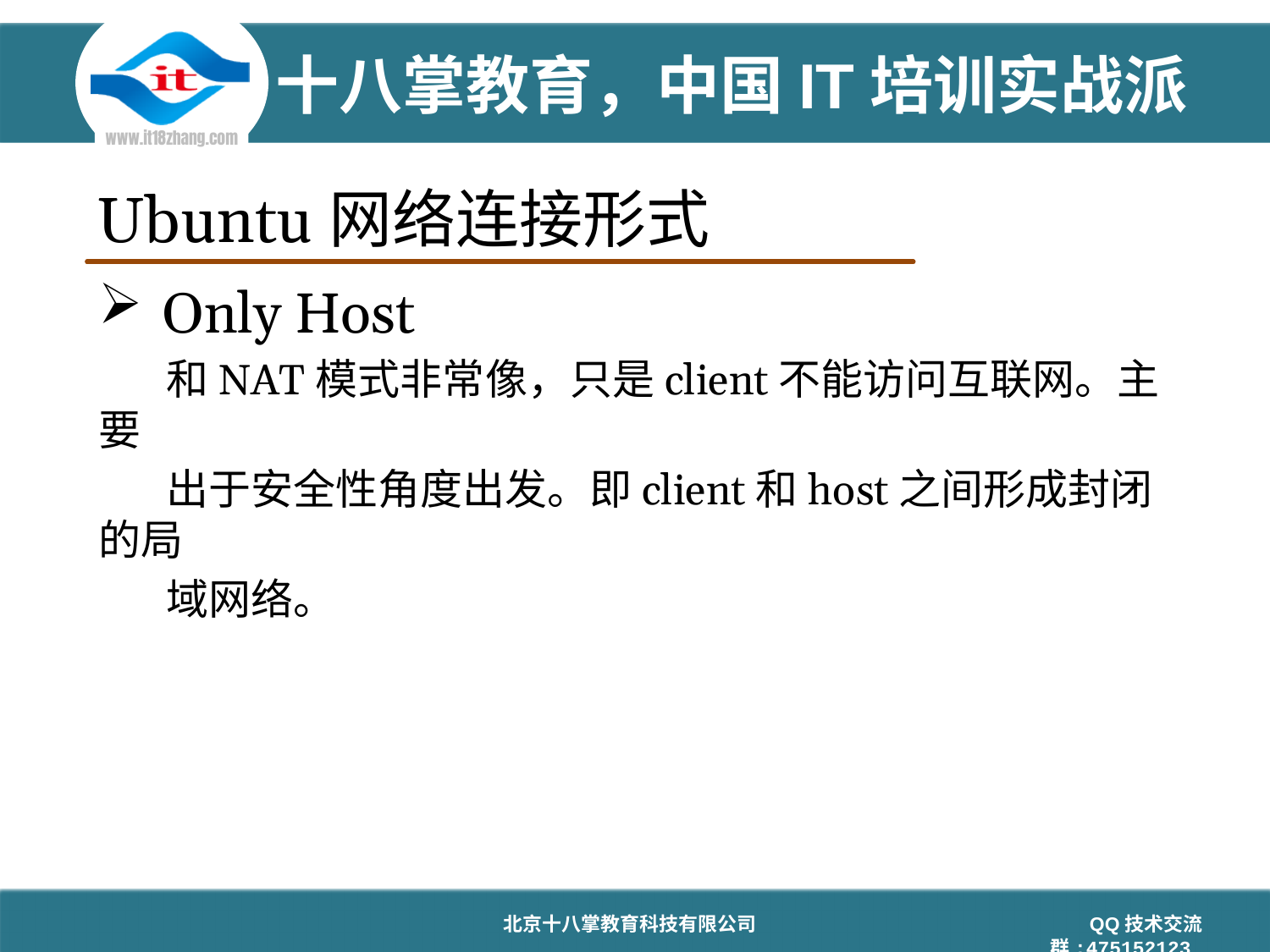

# Ubuntu网络连接形式
Only Host
      和NAT模式非常像，只是client不能访问互联网。主要
      出于安全性角度出发。即client和host之间形成封闭的局
      域网络。